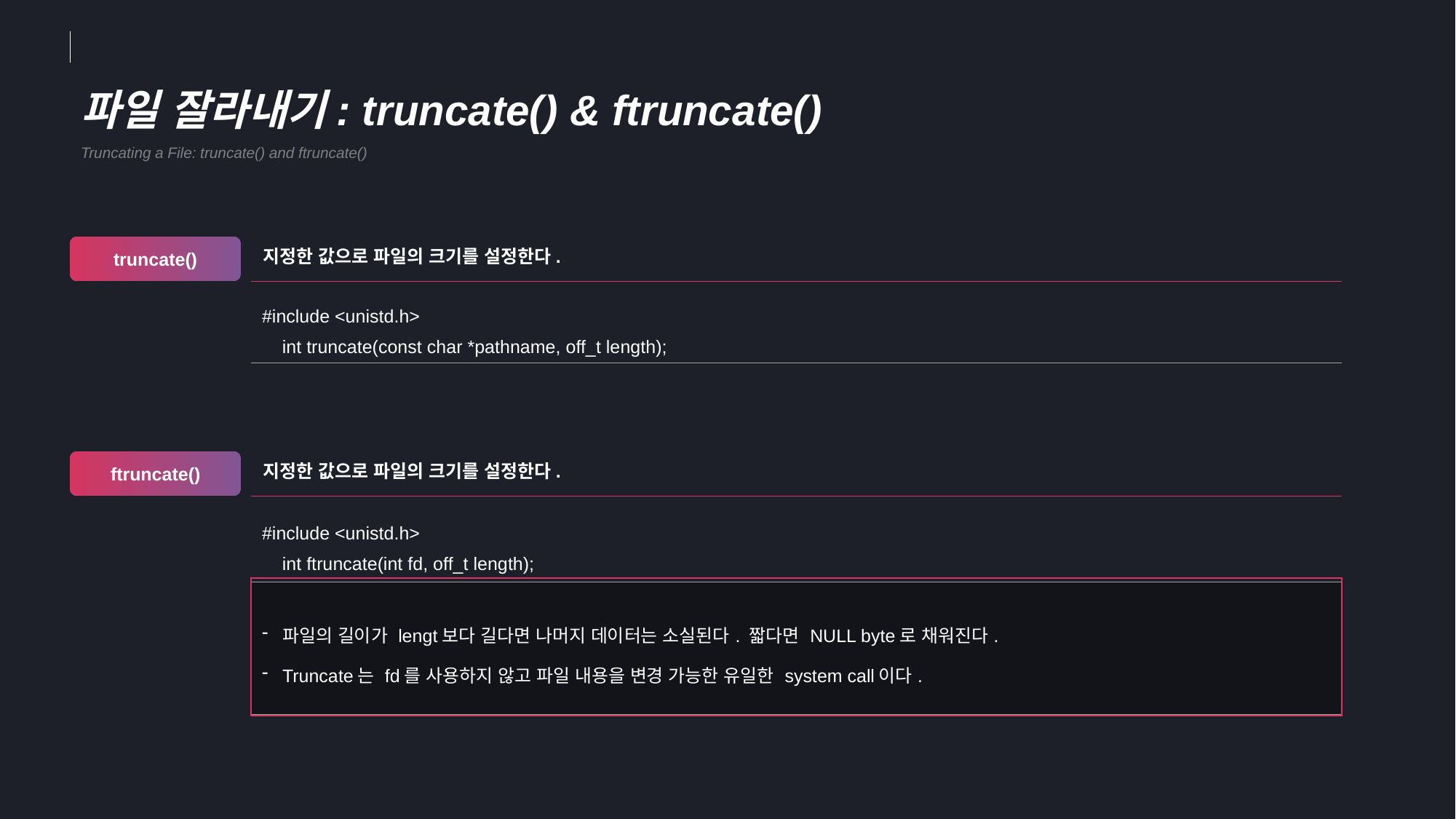

파일 잘라내기: truncate() & ftruncate()
Truncating a File: truncate() and ftruncate()
truncate()
지정한 값으로 파일의 크기를 설정한다.
| #include <unistd.h> int truncate(const char \*pathname, off\_t length); |
| --- |
ftruncate()
지정한 값으로 파일의 크기를 설정한다.
| #include <unistd.h> int ftruncate(int fd, off\_t length); |
| --- |
| 파일의 길이가 lengt보다 길다면 나머지 데이터는 소실된다. 짧다면 NULL byte로 채워진다. Truncate는 fd를 사용하지 않고 파일 내용을 변경 가능한 유일한 system call이다. |